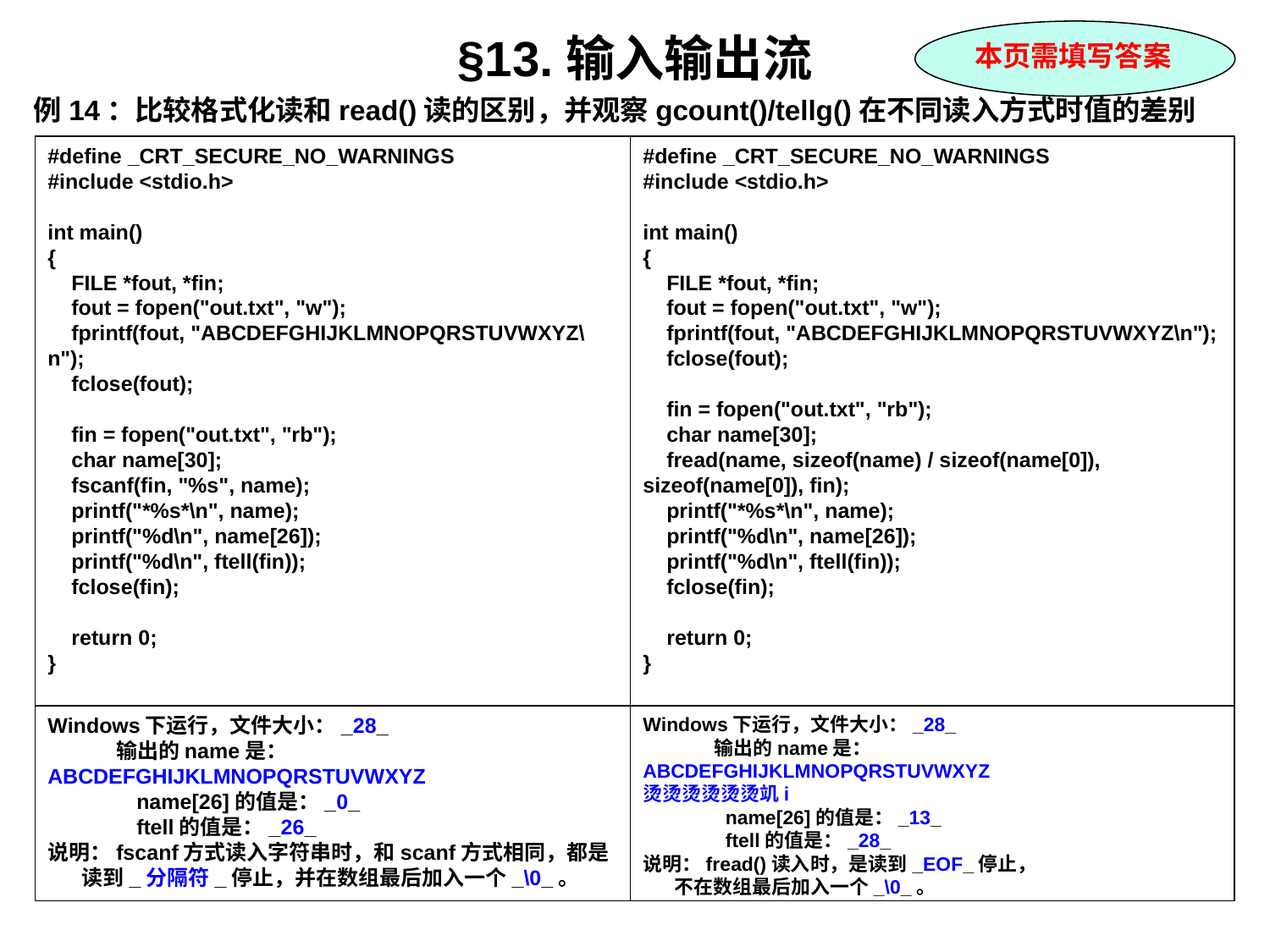

§13.输入输出流
例14：比较格式化读和read()读的区别，并观察gcount()/tellg()在不同读入方式时值的差别
本页需填写答案
#define _CRT_SECURE_NO_WARNINGS
#include <stdio.h>

int main()
{
    FILE *fout, *fin;
    fout = fopen("out.txt", "w");
    fprintf(fout, "ABCDEFGHIJKLMNOPQRSTUVWXYZ\n");
    fclose(fout);

    fin = fopen("out.txt", "rb");
    char name[30];
    fscanf(fin, "%s", name);
    printf("*%s*\n", name);
    printf("%d\n", name[26]);
    printf("%d\n", ftell(fin));
    fclose(fin);

    return 0;
}
#define _CRT_SECURE_NO_WARNINGS
#include <stdio.h>

int main()
{
    FILE *fout, *fin;
    fout = fopen("out.txt", "w");
    fprintf(fout, "ABCDEFGHIJKLMNOPQRSTUVWXYZ\n");
    fclose(fout);

    fin = fopen("out.txt", "rb");
    char name[30];
    fread(name, sizeof(name) / sizeof(name[0]), sizeof(name[0]), fin);
    printf("*%s*\n", name);
    printf("%d\n", name[26]);
    printf("%d\n", ftell(fin));
    fclose(fin);

    return 0;
}
Windows下运行，文件大小：_28_
             输出的name是：ABCDEFGHIJKLMNOPQRSTUVWXYZ
               name[26]的值是：_0_
               ftell的值是：_26_
说明：fscanf方式读入字符串时，和scanf方式相同，都是
      读到_分隔符_停止，并在数组最后加入一个_\0_。

Windows下运行，文件大小：_28_
               输出的name是：ABCDEFGHIJKLMNOPQRSTUVWXYZ
烫烫烫烫烫烫竌i
               name[26]的值是：_13_
               ftell的值是：_28_
说明：fread()读入时，是读到_EOF_停止，
      不在数组最后加入一个_\0_。